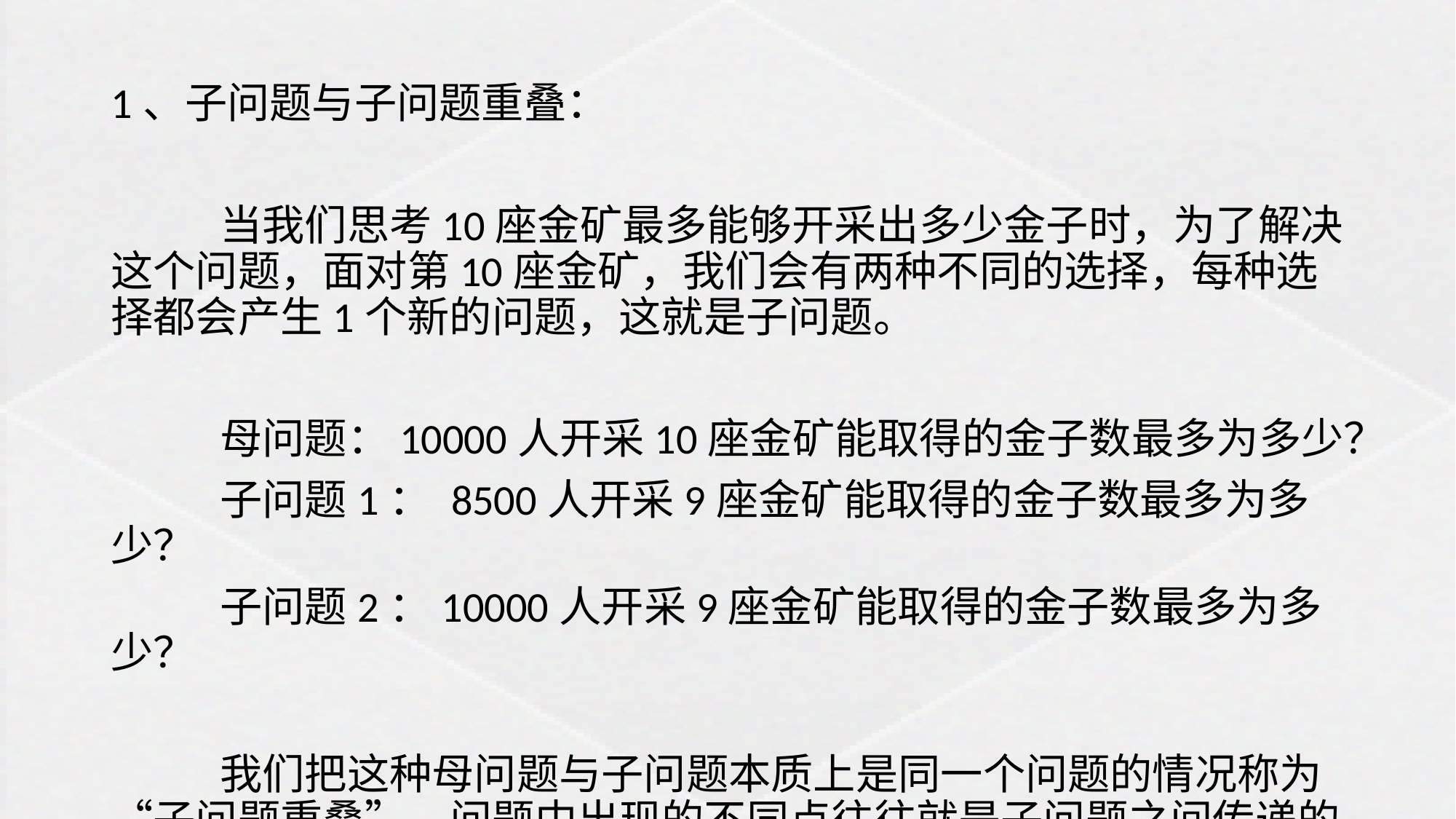

1、子问题与子问题重叠：

	当我们思考10座金矿最多能够开采出多少金子时，为了解决这个问题，面对第10座金矿，我们会有两种不同的选择，每种选择都会产生1个新的问题，这就是子问题。

	母问题：10000人开采10座金矿能取得的金子数最多为多少？
	子问题1： 8500人开采9座金矿能取得的金子数最多为多少？
	子问题2：10000人开采9座金矿能取得的金子数最多为多少？

	我们把这种母问题与子问题本质上是同一个问题的情况称为“子问题重叠”。问题中出现的不同点往往就是子问题之间传递的参数，比如这里的人数和金矿数。